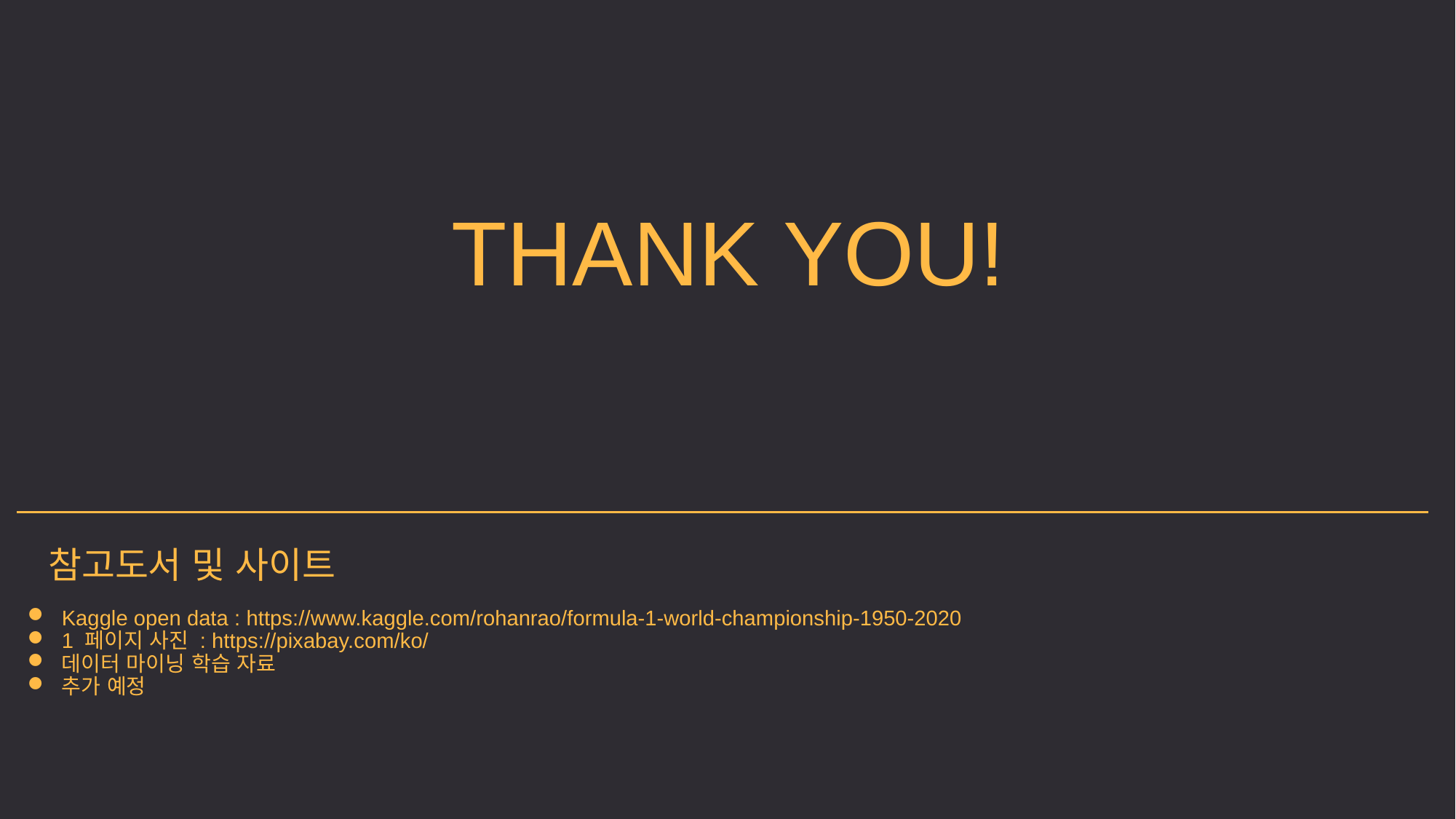

# THANK YOU!

참고도서 및 사이트
Kaggle open data : https://www.kaggle.com/rohanrao/formula-1-world-championship-1950-2020
1 페이지 사진 : https://pixabay.com/ko/
데이터 마이닝 학습 자료
추가 예정